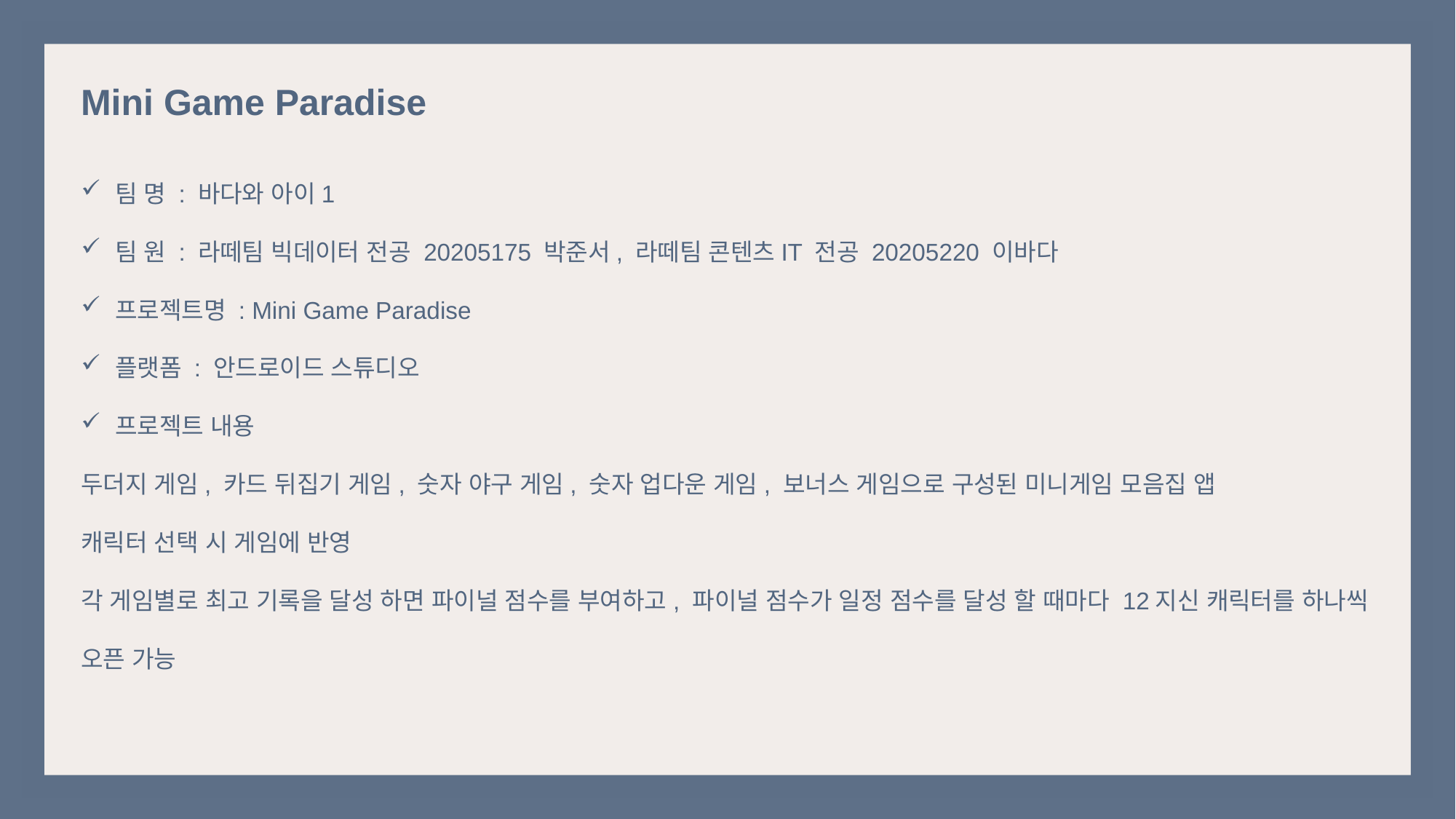

Mini Game Paradise
팀 명 : 바다와 아이1
팀 원 : 라떼팀 빅데이터 전공 20205175 박준서, 라떼팀 콘텐츠IT 전공 20205220 이바다
프로젝트명 : Mini Game Paradise
플랫폼 : 안드로이드 스튜디오
프로젝트 내용
두더지 게임, 카드 뒤집기 게임, 숫자 야구 게임, 숫자 업다운 게임, 보너스 게임으로 구성된 미니게임 모음집 앱
캐릭터 선택 시 게임에 반영
각 게임별로 최고 기록을 달성 하면 파이널 점수를 부여하고, 파이널 점수가 일정 점수를 달성 할 때마다 12지신 캐릭터를 하나씩 오픈 가능